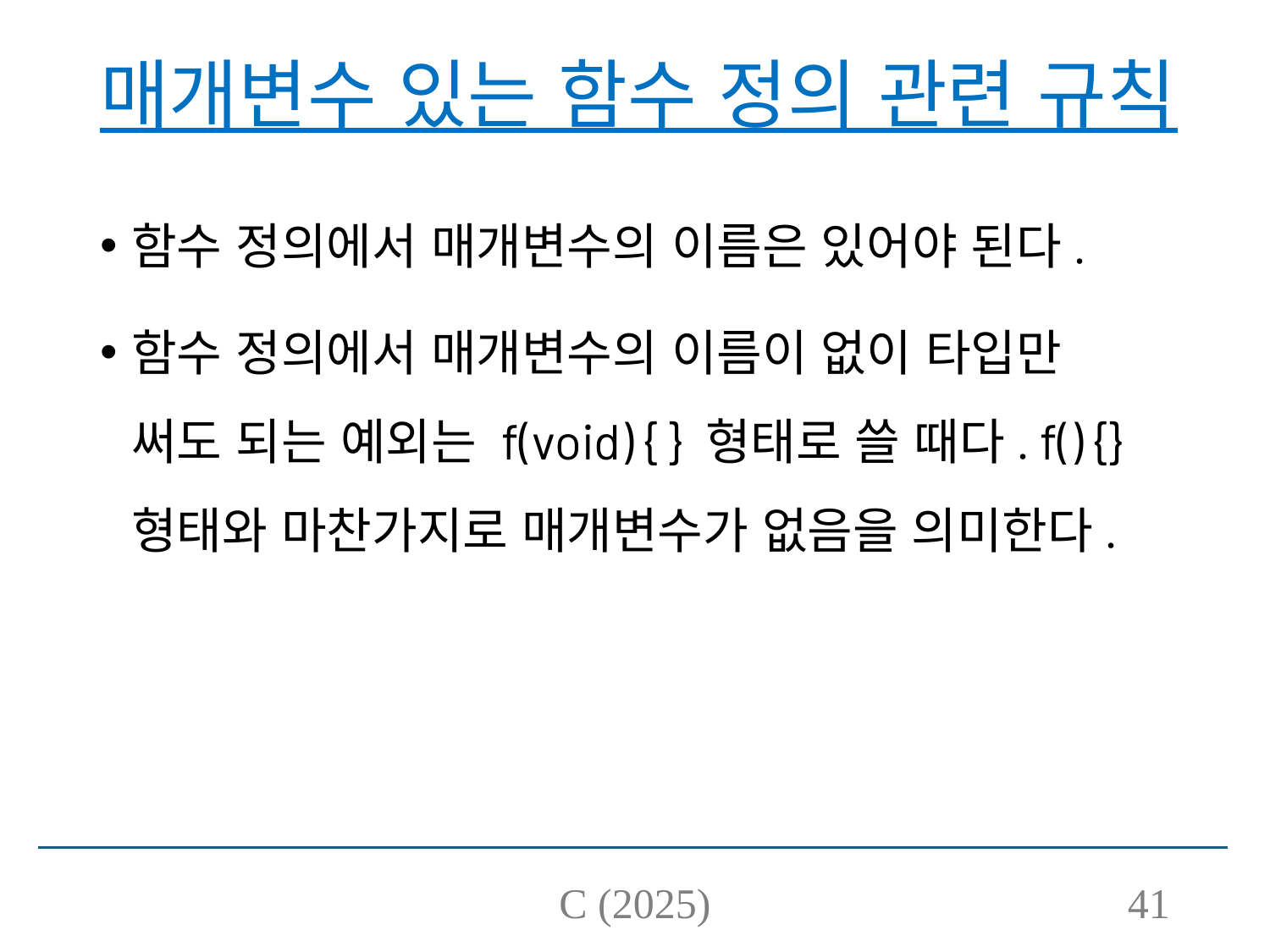

# 매개변수 있는 함수 정의 관련 규칙
함수 정의에서 매개변수의 이름은 있어야 된다.
함수 정의에서 매개변수의 이름이 없이 타입만 써도 되는 예외는 f(void) { } 형태로 쓸 때다. f() {} 형태와 마찬가지로 매개변수가 없음을 의미한다.

C (2025)
41